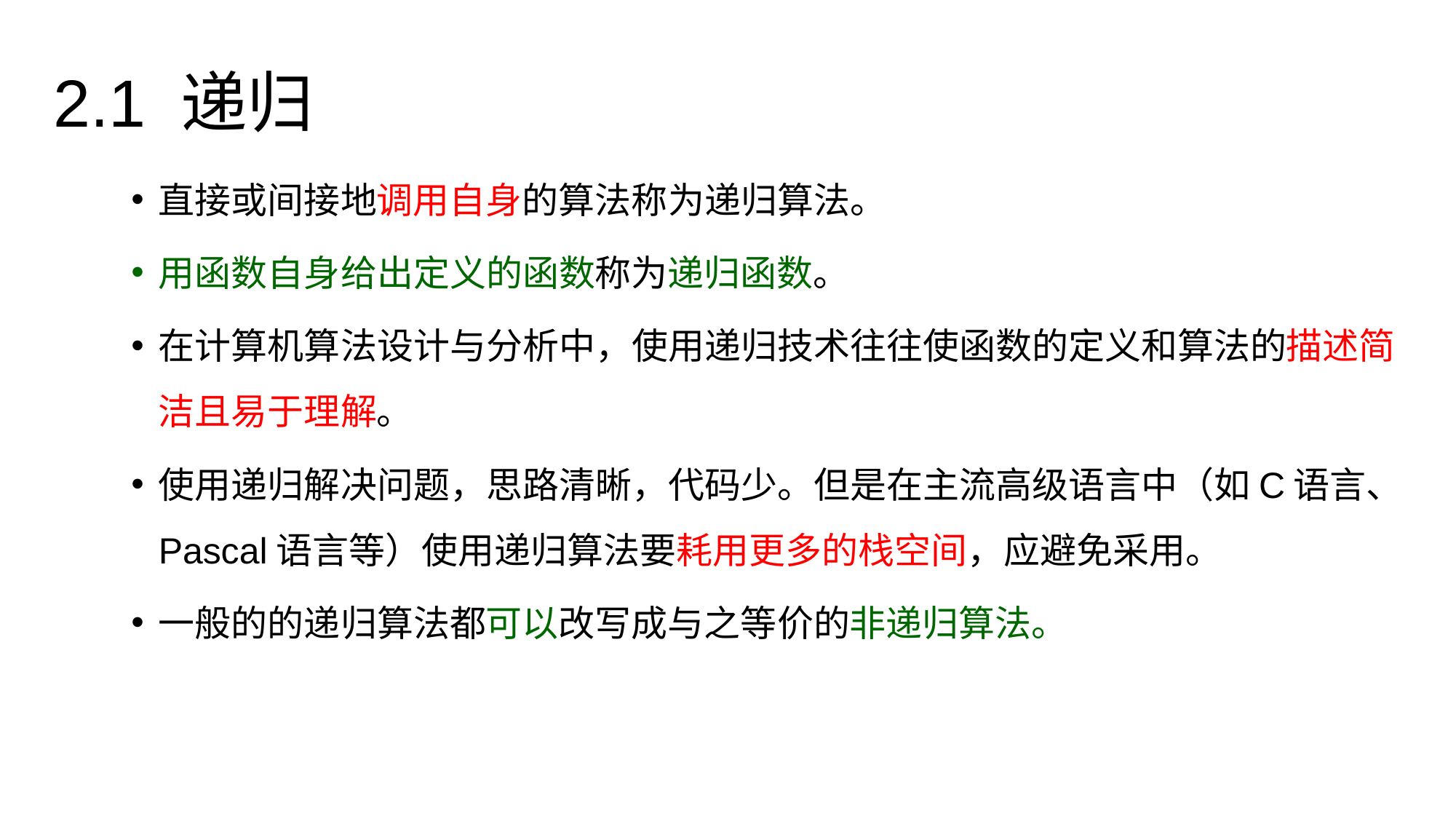

# 2.1 递归
直接或间接地调用自身的算法称为递归算法。
用函数自身给出定义的函数称为递归函数。
在计算机算法设计与分析中，使用递归技术往往使函数的定义和算法的描述简洁且易于理解。
使用递归解决问题，思路清晰，代码少。但是在主流高级语言中（如C语言、Pascal语言等）使用递归算法要耗用更多的栈空间，应避免采用。
一般的的递归算法都可以改写成与之等价的非递归算法。